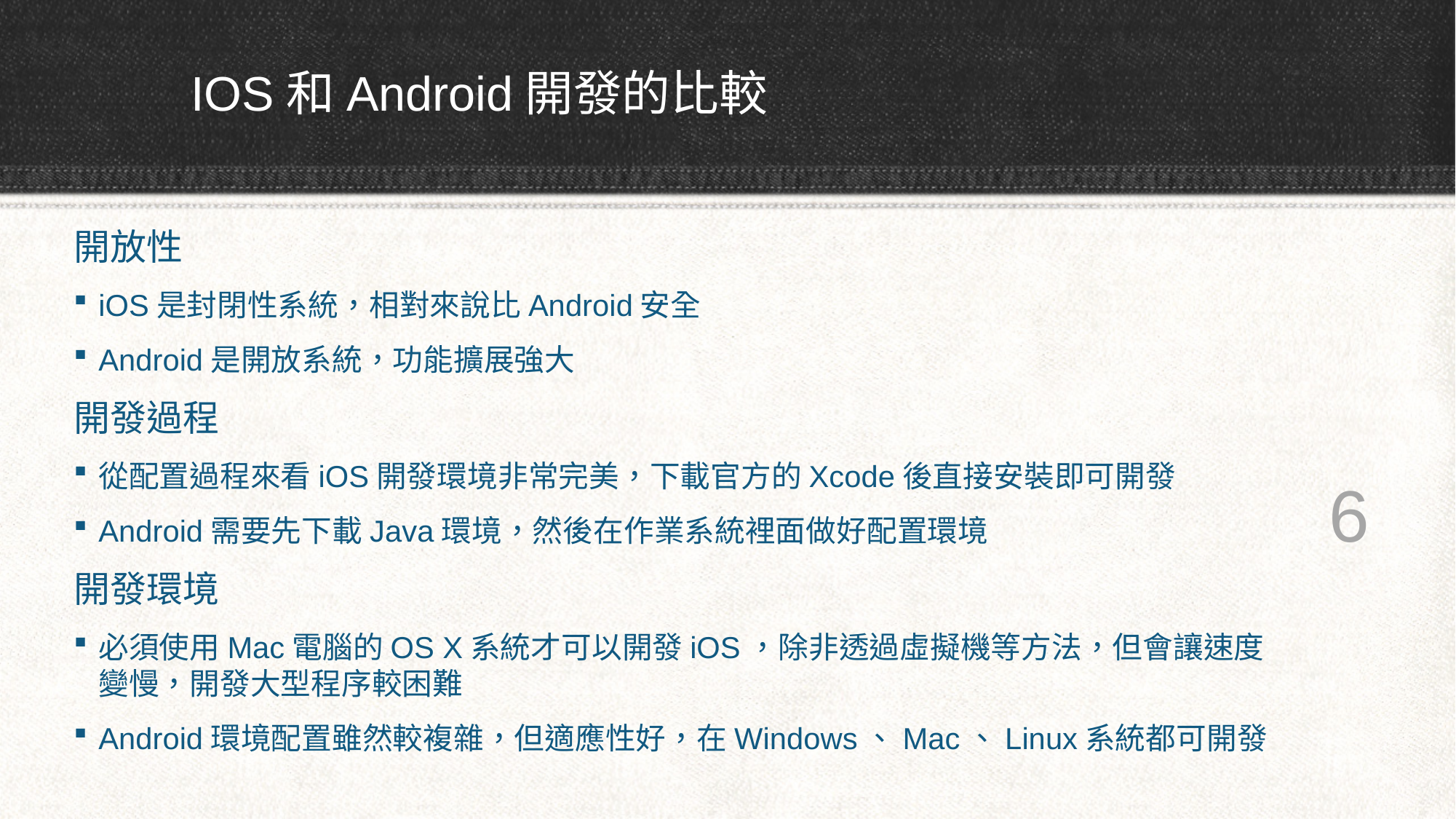

# IOS和Android開發的比較
開放性
iOS是封閉性系統，相對來說比Android安全
Android是開放系統，功能擴展強大
開發過程
從配置過程來看iOS開發環境非常完美，下載官方的Xcode後直接安裝即可開發
Android需要先下載Java環境，然後在作業系統裡面做好配置環境
開發環境
必須使用Mac電腦的OS X系統才可以開發iOS，除非透過虛擬機等方法，但會讓速度變慢，開發大型程序較困難
Android環境配置雖然較複雜，但適應性好，在Windows、Mac、Linux系統都可開發

            6